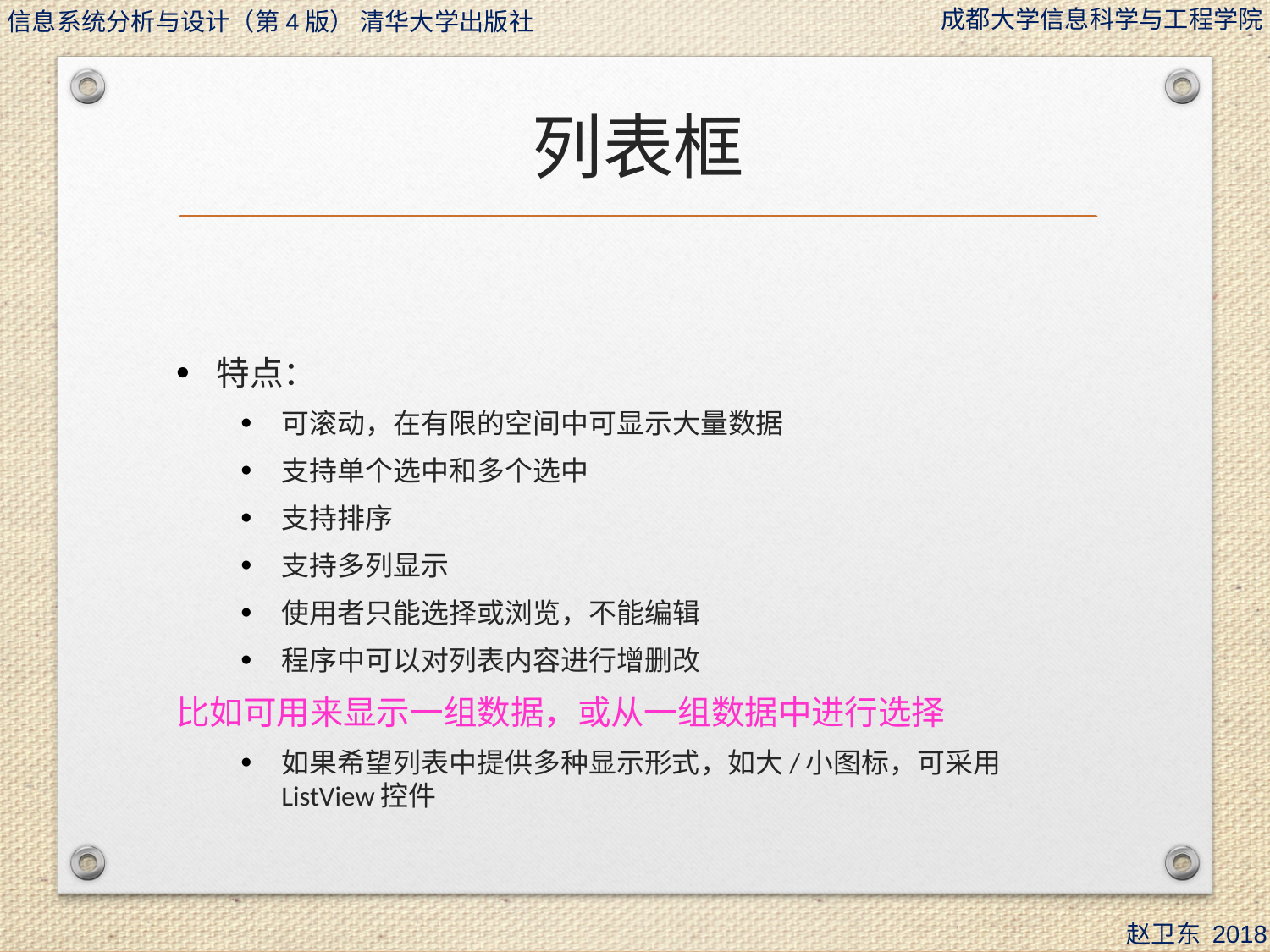

# 列表框
特点：
可滚动，在有限的空间中可显示大量数据
支持单个选中和多个选中
支持排序
支持多列显示
使用者只能选择或浏览，不能编辑
程序中可以对列表内容进行增删改
比如可用来显示一组数据，或从一组数据中进行选择
如果希望列表中提供多种显示形式，如大/小图标，可采用ListView控件